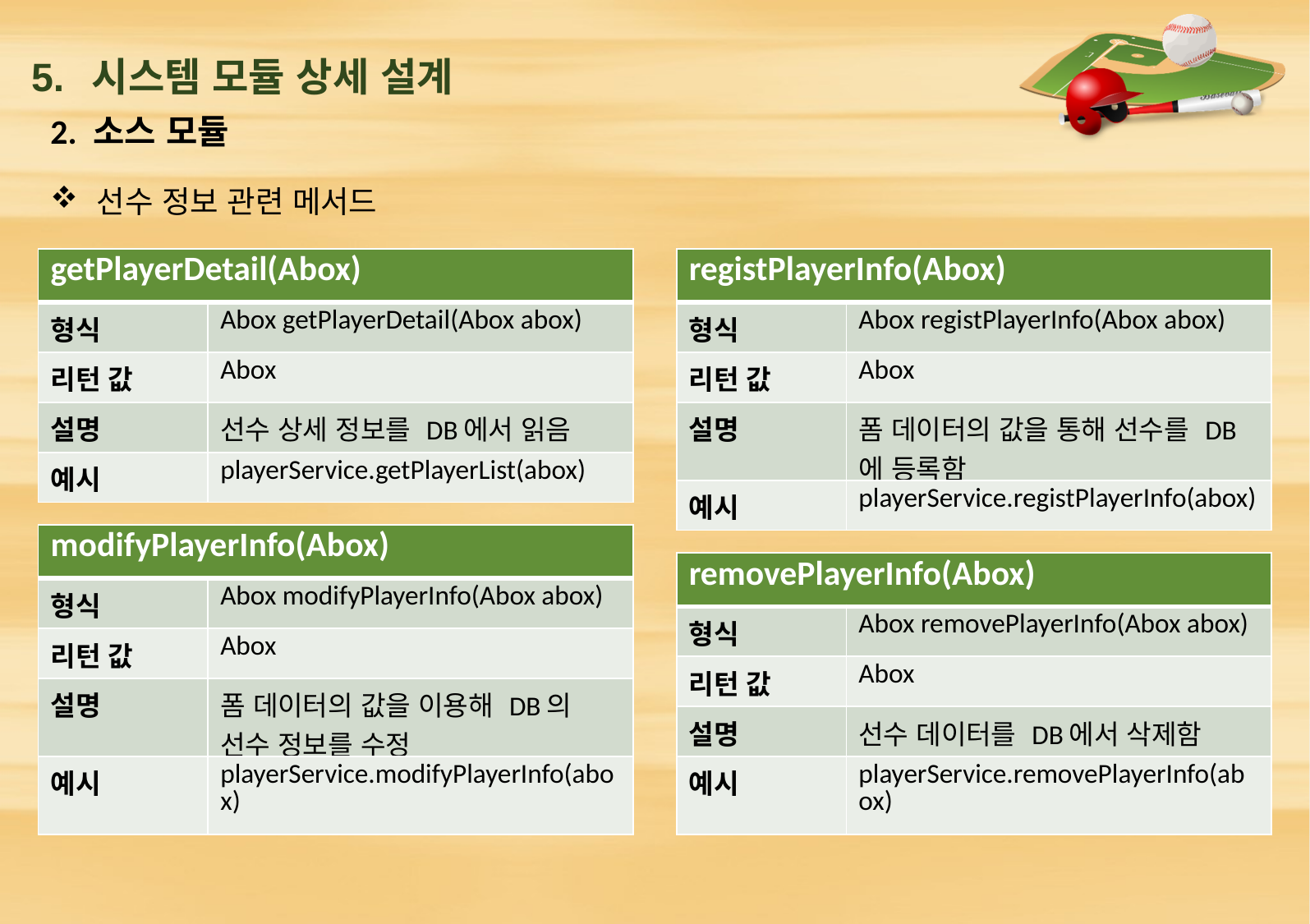

5. 시스템 모듈 상세 설계
2. 소스 모듈
선수 정보 관련 메서드
| getPlayerDetail(Abox) |  |
| --- | --- |
| 형식 | Abox getPlayerDetail(Abox abox) |
| 리턴 값 | Abox |
| 설명 | 선수 상세 정보를 DB에서 읽음 |
| 예시 | playerService.getPlayerList(abox) |
| registPlayerInfo(Abox) |  |
| --- | --- |
| 형식 | Abox registPlayerInfo(Abox abox) |
| 리턴 값 | Abox |
| 설명 | 폼 데이터의 값을 통해 선수를 DB에 등록함 |
| 예시 | playerService.registPlayerInfo(abox) |
| modifyPlayerInfo(Abox) |  |
| --- | --- |
| 형식 | Abox modifyPlayerInfo(Abox abox) |
| 리턴 값 | Abox |
| 설명 | 폼 데이터의 값을 이용해 DB의 선수 정보를 수정 |
| 예시 | playerService.modifyPlayerInfo(abox) |
| removePlayerInfo(Abox) |  |
| --- | --- |
| 형식 | Abox removePlayerInfo(Abox abox) |
| 리턴 값 | Abox |
| 설명 | 선수 데이터를 DB에서 삭제함 |
| 예시 | playerService.removePlayerInfo(abox) |